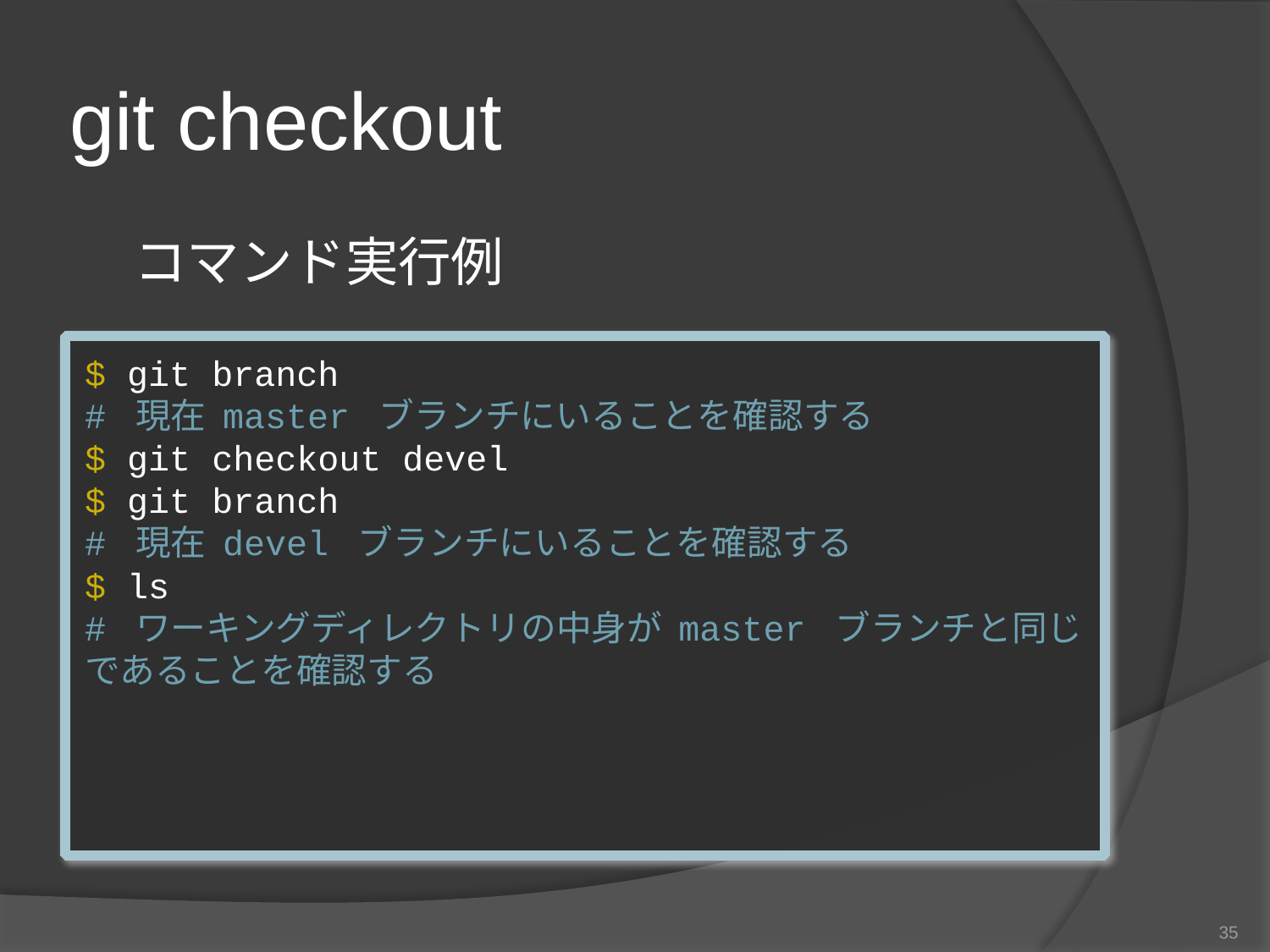

# git checkout
　コマンド実行例
$ git branch
# 現在 master ブランチにいることを確認する
$ git checkout devel
$ git branch
# 現在 devel ブランチにいることを確認する
$ ls
# ワーキングディレクトリの中身が master ブランチと同じであることを確認する
35